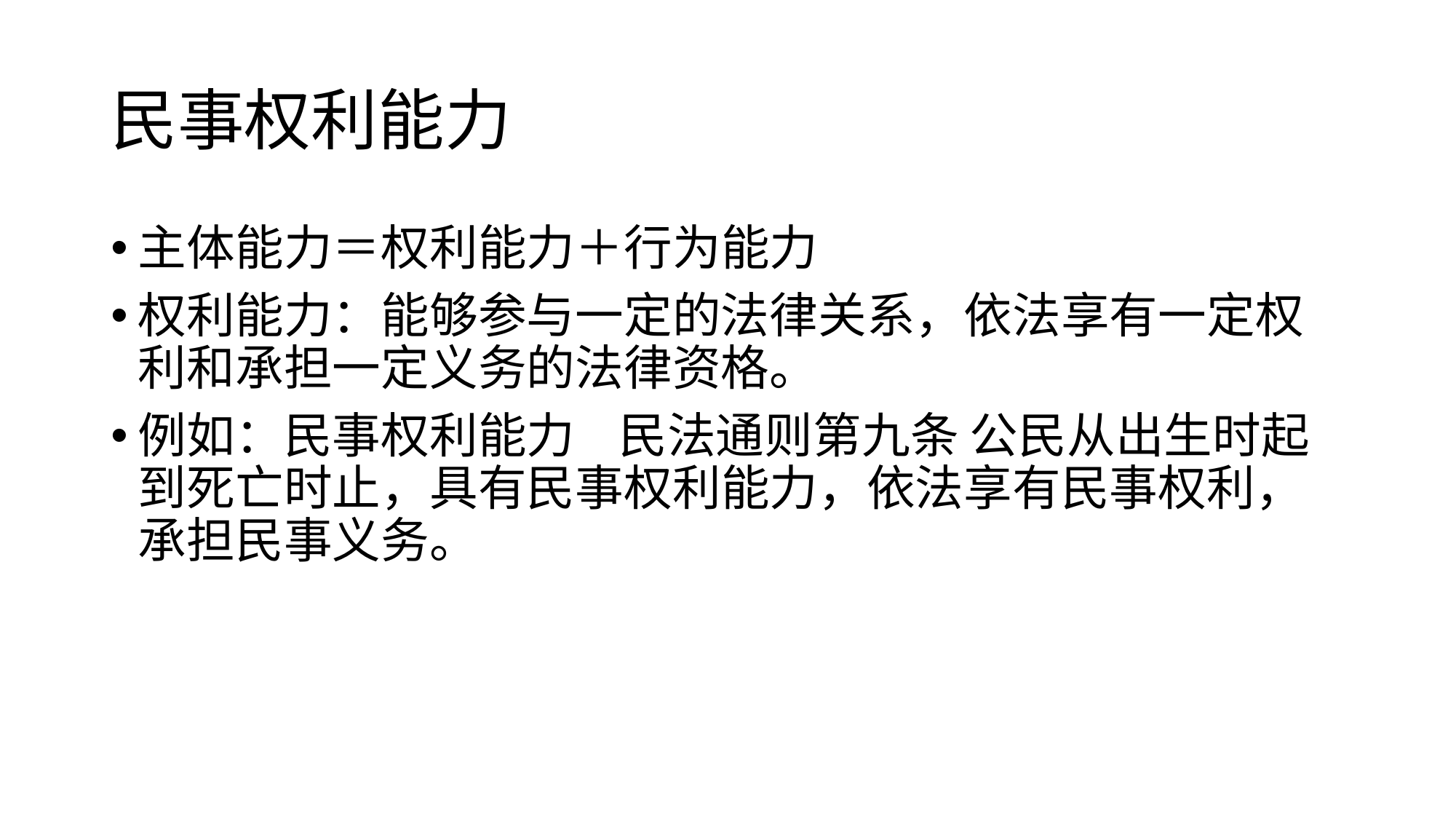

# 民事权利能力
主体能力＝权利能力＋行为能力
权利能力：能够参与一定的法律关系，依法享有一定权利和承担一定义务的法律资格。
例如：民事权利能力    民法通则第九条 公民从出生时起到死亡时止，具有民事权利能力，依法享有民事权利，承担民事义务。